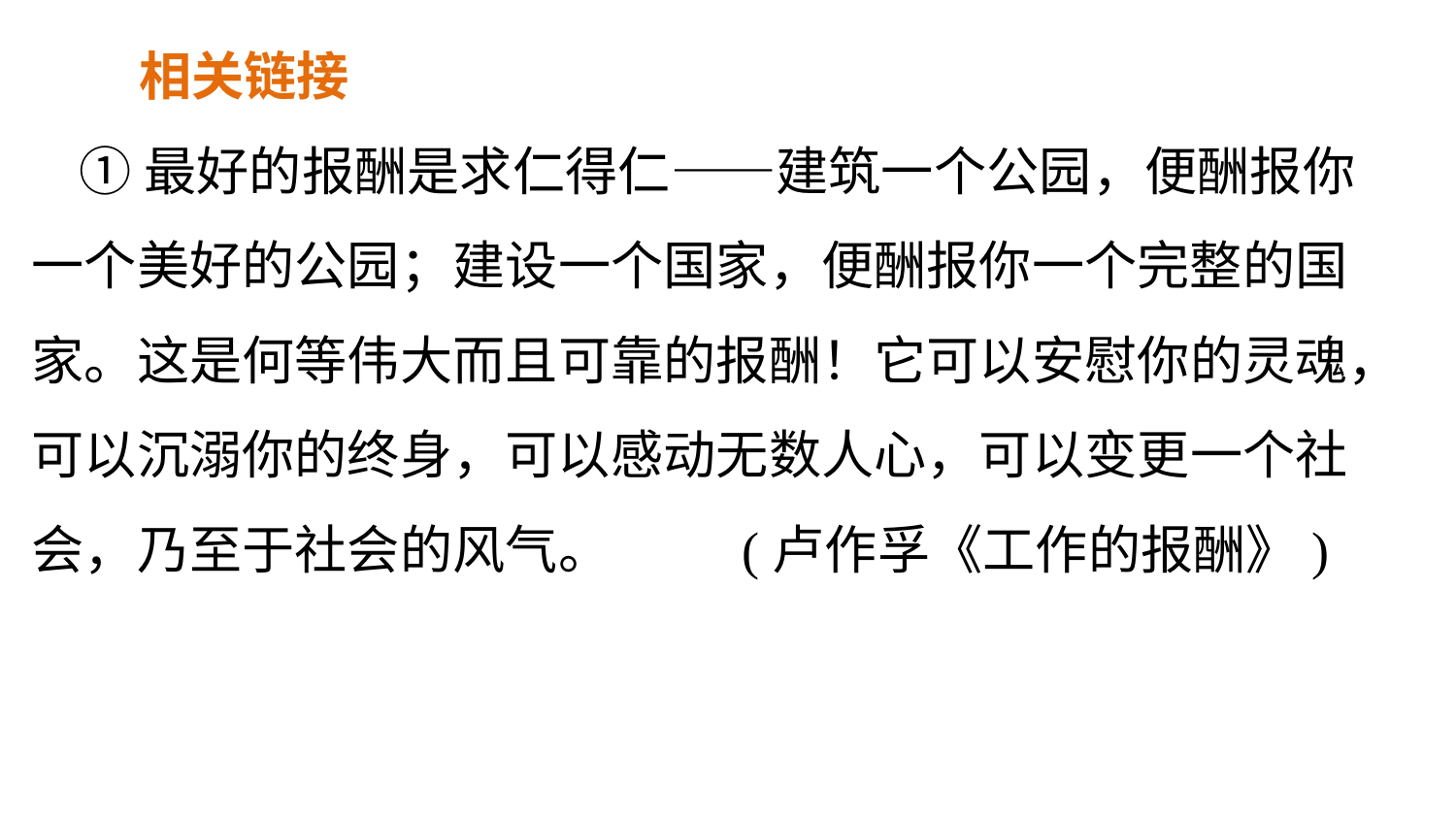

相关链接
    ①最好的报酬是求仁得仁——建筑一个公园，便酬报你一个美好的公园；建设一个国家，便酬报你一个完整的国家。这是何等伟大而且可靠的报酬！它可以安慰你的灵魂，可以沉溺你的终身，可以感动无数人心，可以变更一个社会，乃至于社会的风气。          (卢作孚《工作的报酬》)